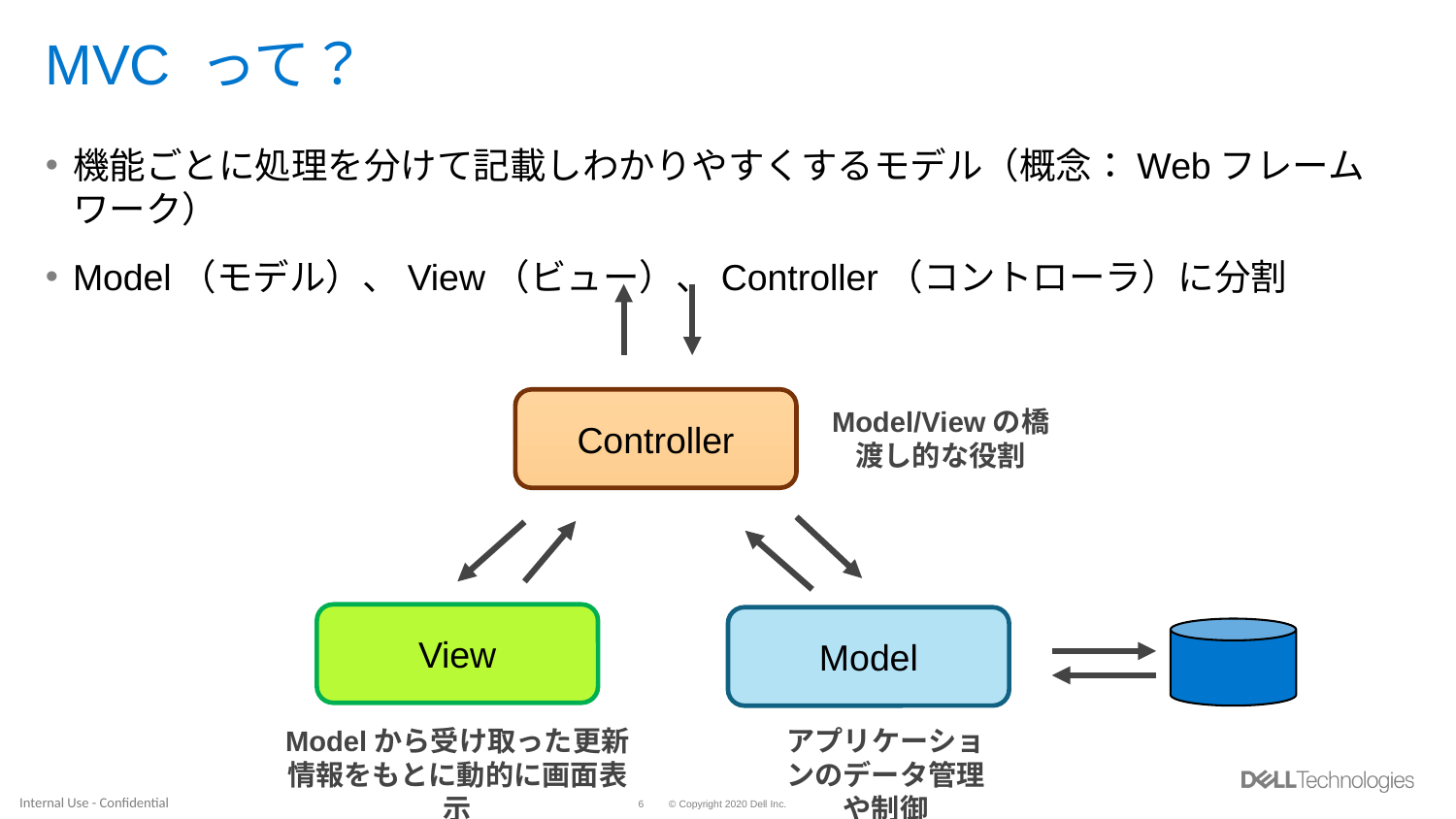

# MVC って？
機能ごとに処理を分けて記載しわかりやすくするモデル（概念：Webフレームワーク）
Model（モデル）、View（ビュー）、Controller（コントローラ）に分割
Controller
Model/Viewの橋渡し的な役割
View
Model

Modelから受け取った更新情報をもとに動的に画面表示
アプリケーションのデータ管理や制御